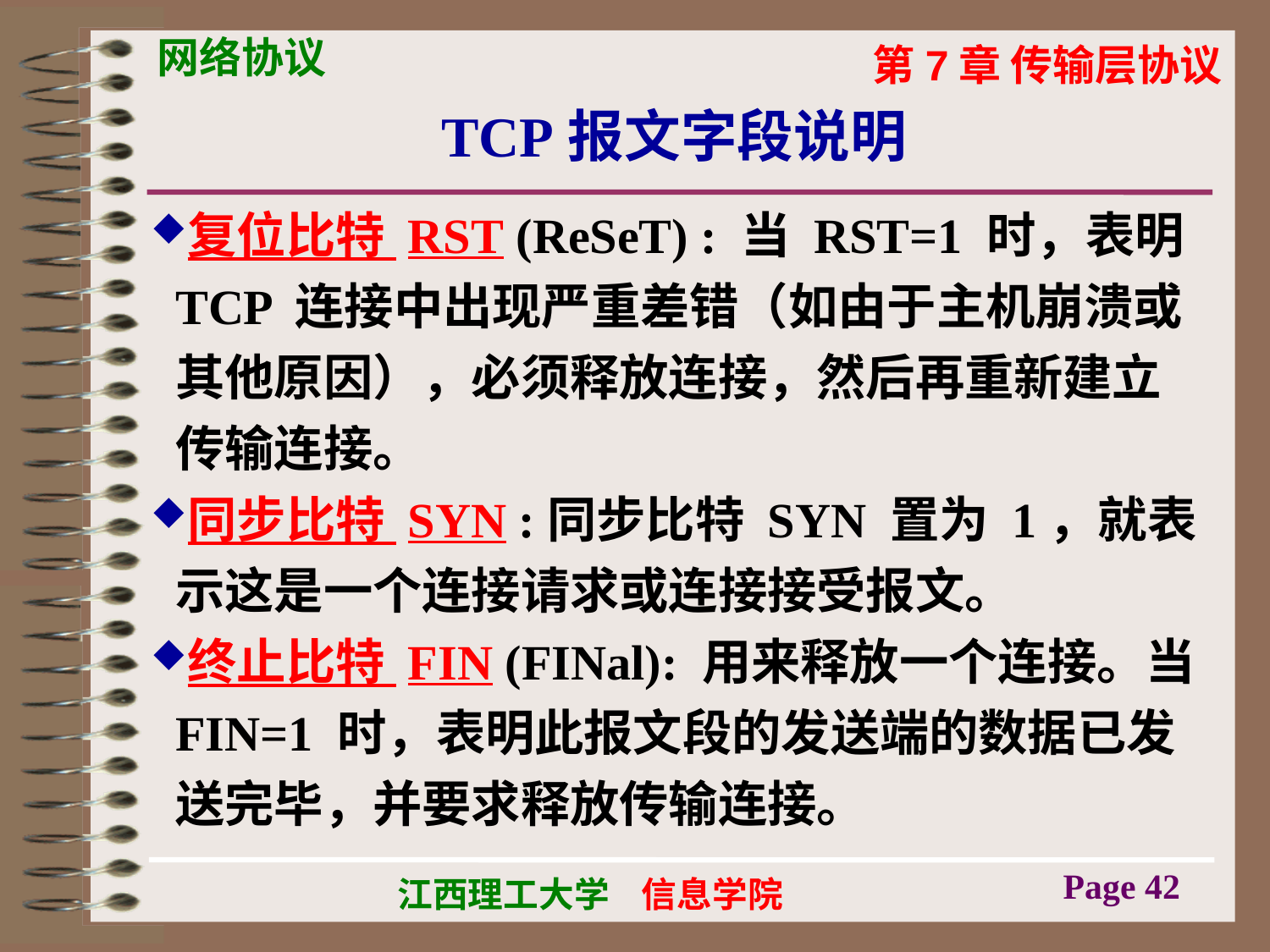

# TCP报文字段说明
复位比特 RST (ReSeT) : 当 RST=1 时，表明 TCP 连接中出现严重差错（如由于主机崩溃或其他原因），必须释放连接，然后再重新建立传输连接。
同步比特 SYN :同步比特 SYN 置为 1，就表示这是一个连接请求或连接接受报文。
终止比特 FIN (FINal): 用来释放一个连接。当FIN=1 时，表明此报文段的发送端的数据已发送完毕，并要求释放传输连接。
Page 42